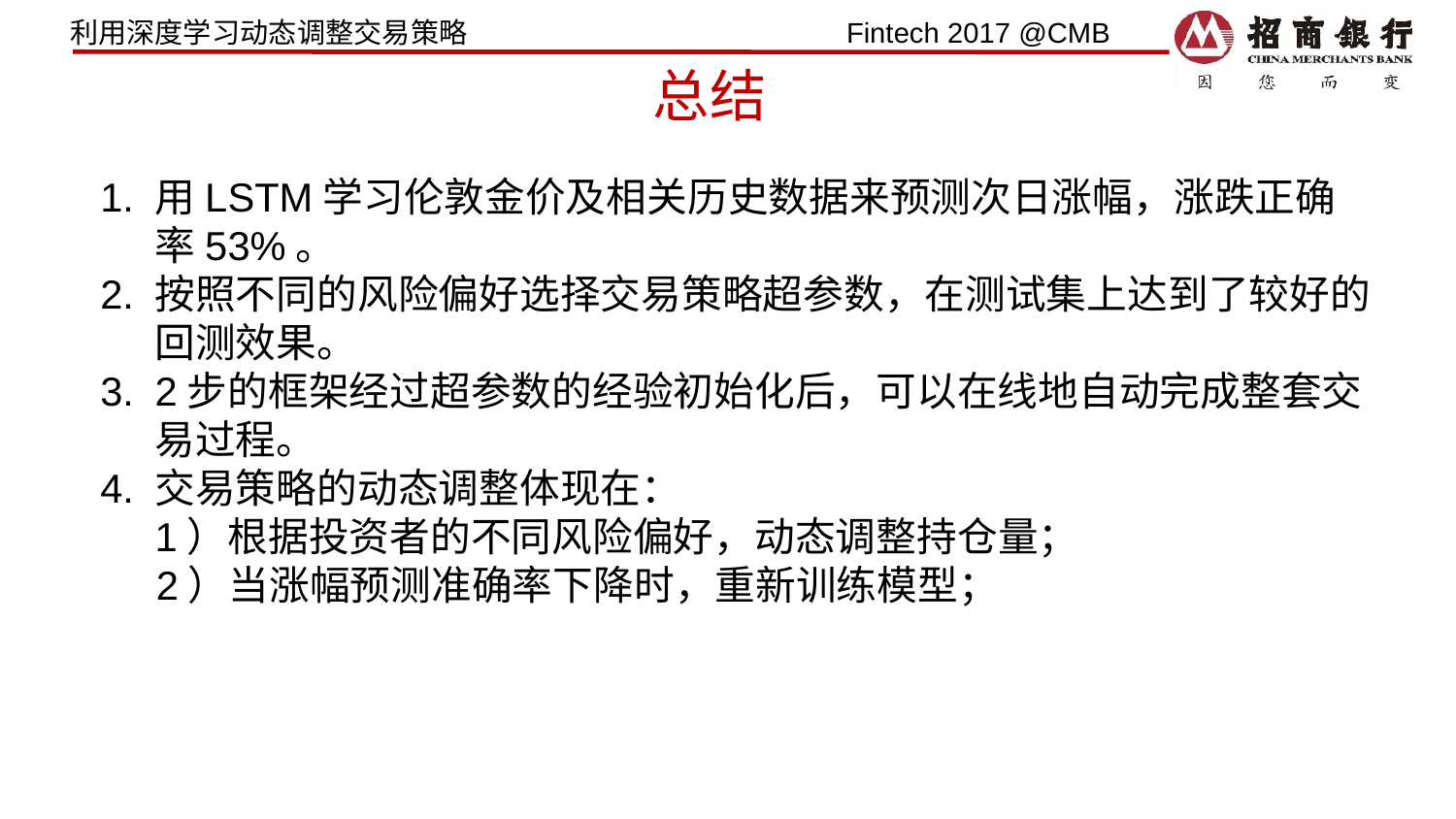

# 总结
用LSTM学习伦敦金价及相关历史数据来预测次日涨幅，涨跌正确率53%。
按照不同的风险偏好选择交易策略超参数，在测试集上达到了较好的回测效果。
2步的框架经过超参数的经验初始化后，可以在线地自动完成整套交易过程。
交易策略的动态调整体现在：
1）根据投资者的不同风险偏好，动态调整持仓量；
     2）当涨幅预测准确率下降时，重新训练模型；